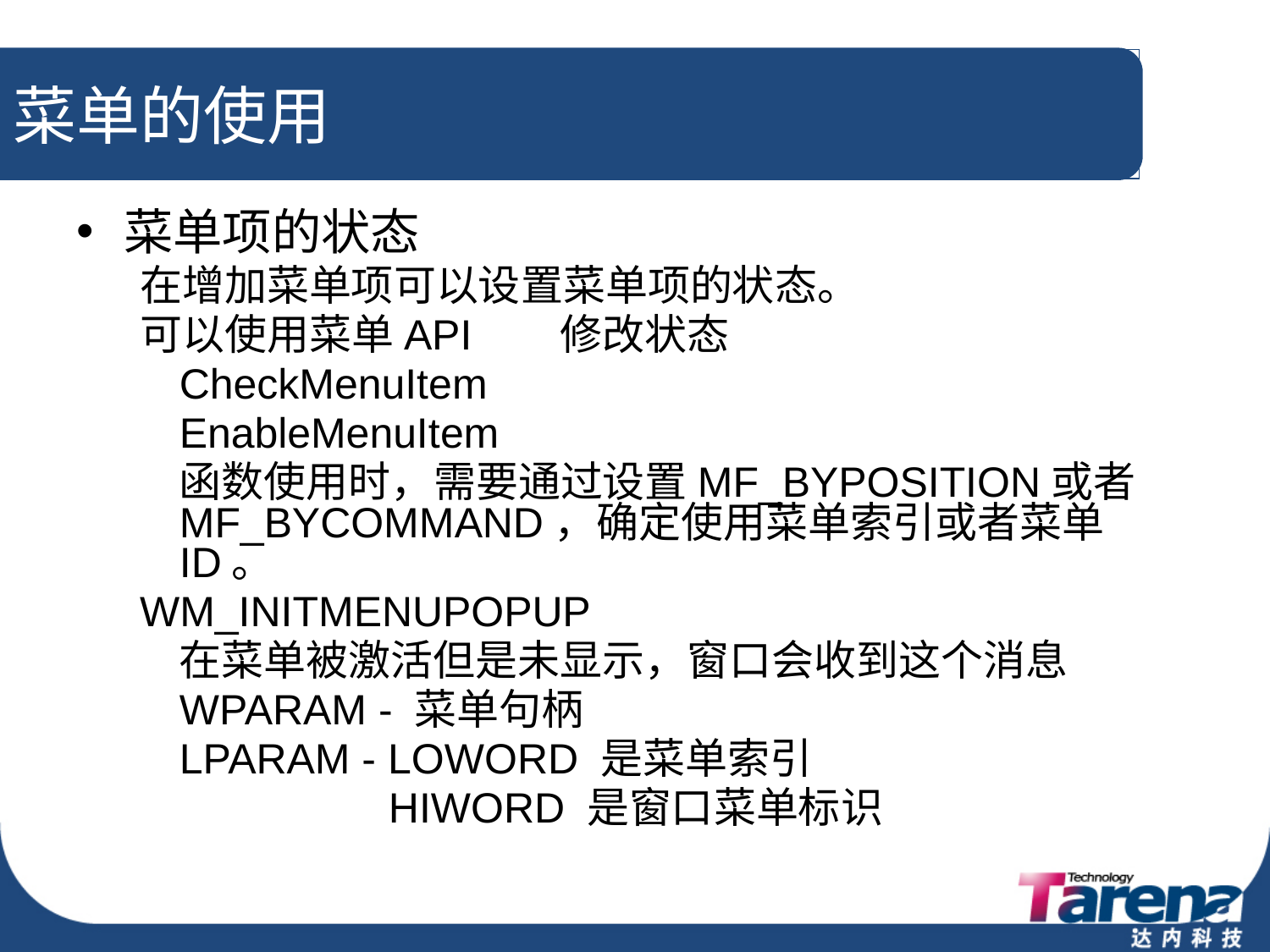

# 菜单的使用
菜单项的状态
在增加菜单项可以设置菜单项的状态。
可以使用菜单API	修改状态
	CheckMenuItem
	EnableMenuItem
	函数使用时，需要通过设置MF_BYPOSITION或者MF_BYCOMMAND，确定使用菜单索引或者菜单ID。
WM_INITMENUPOPUP
	在菜单被激活但是未显示，窗口会收到这个消息
	WPARAM - 菜单句柄
	LPARAM - LOWORD 是菜单索引
                     HIWORD 是窗口菜单标识